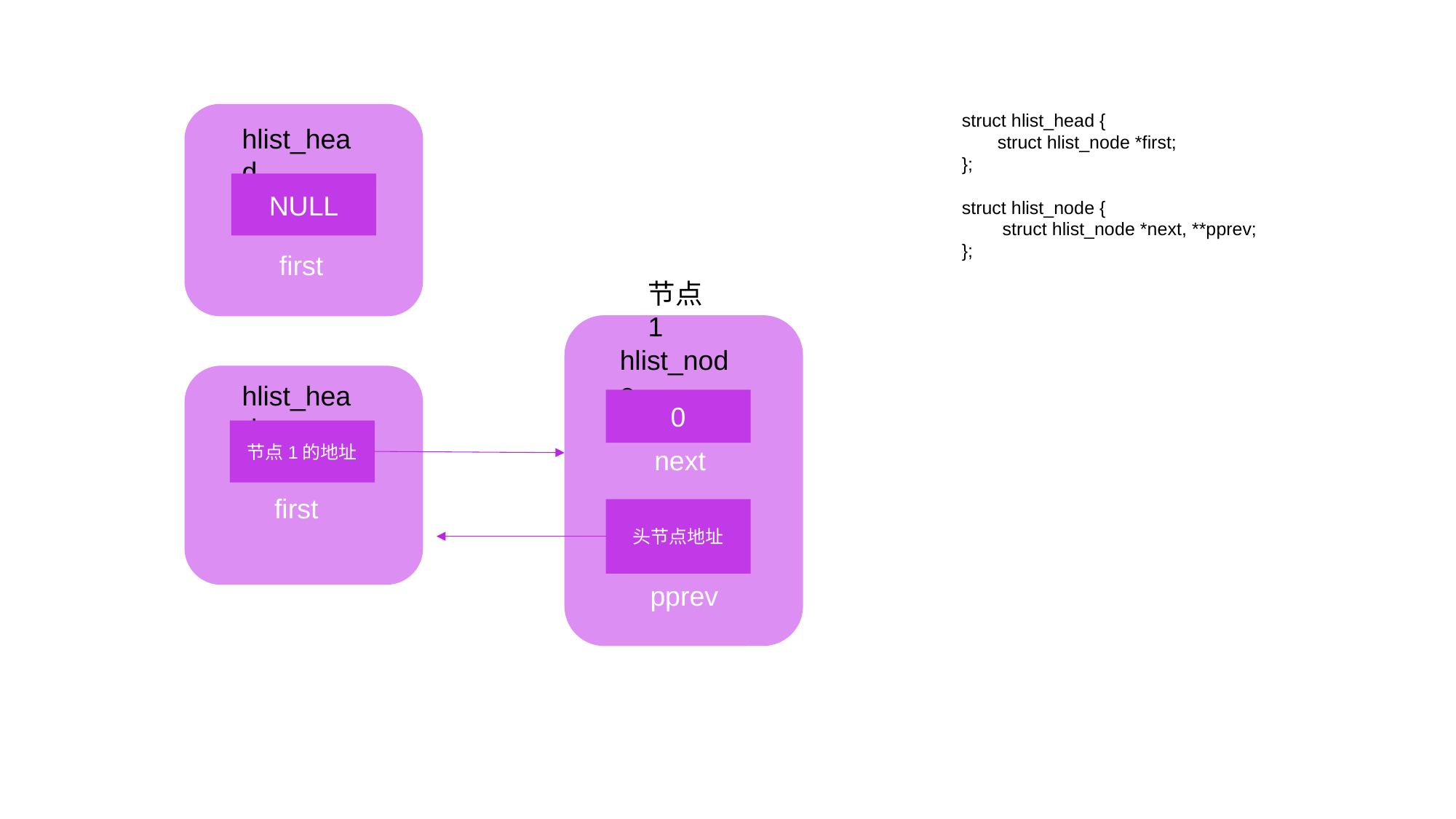

struct hlist_head {
       struct hlist_node *first;
};

struct hlist_node {
        struct hlist_node *next, **pprev;
};

hlist_head
NULL
first
节点1

hlist_node
0
头节点地址

hlist_head
节点1的地址
next
first
pprev